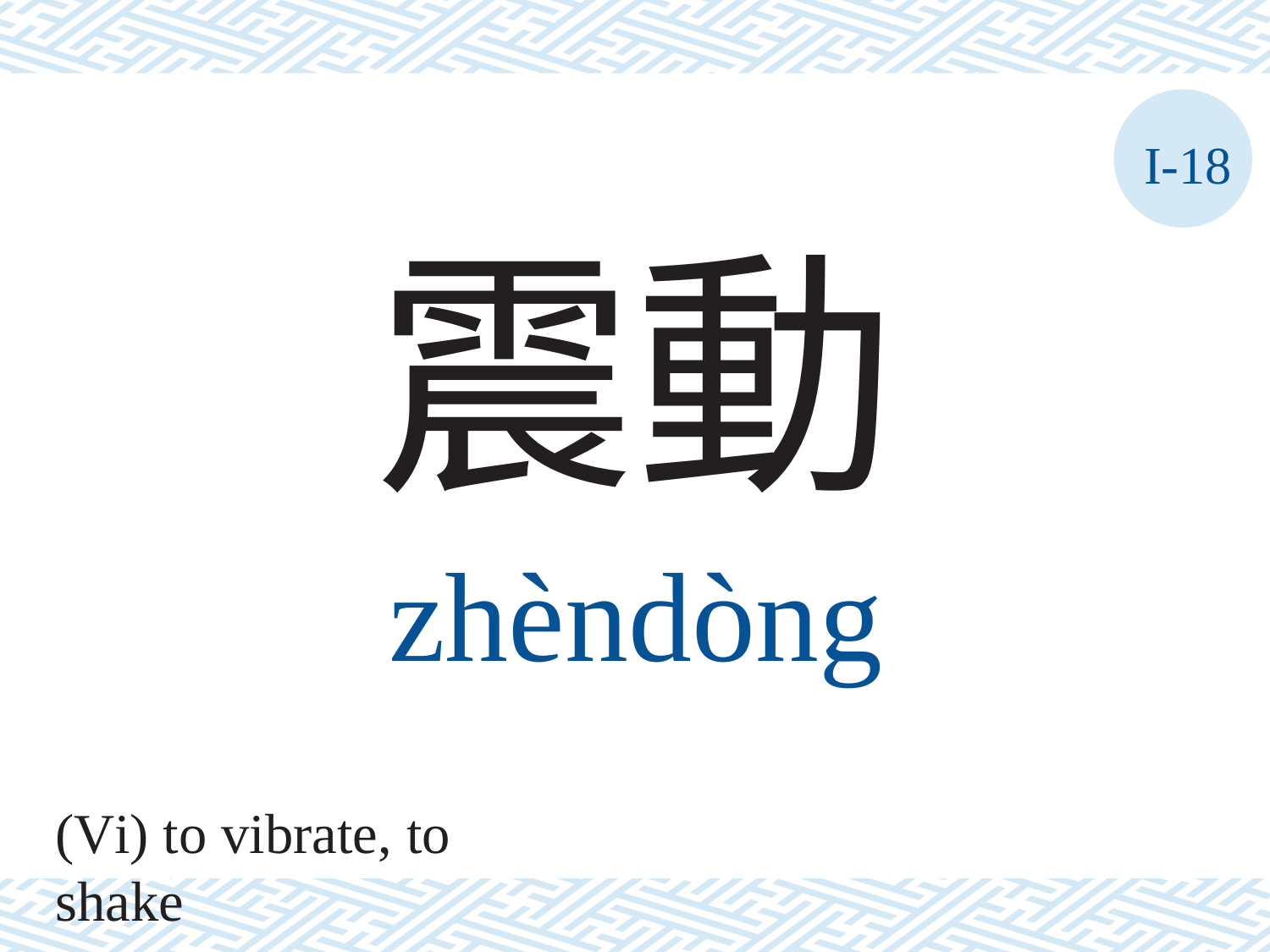

I-18
震動
zhèndòng
(Vi) to vibrate, to shake